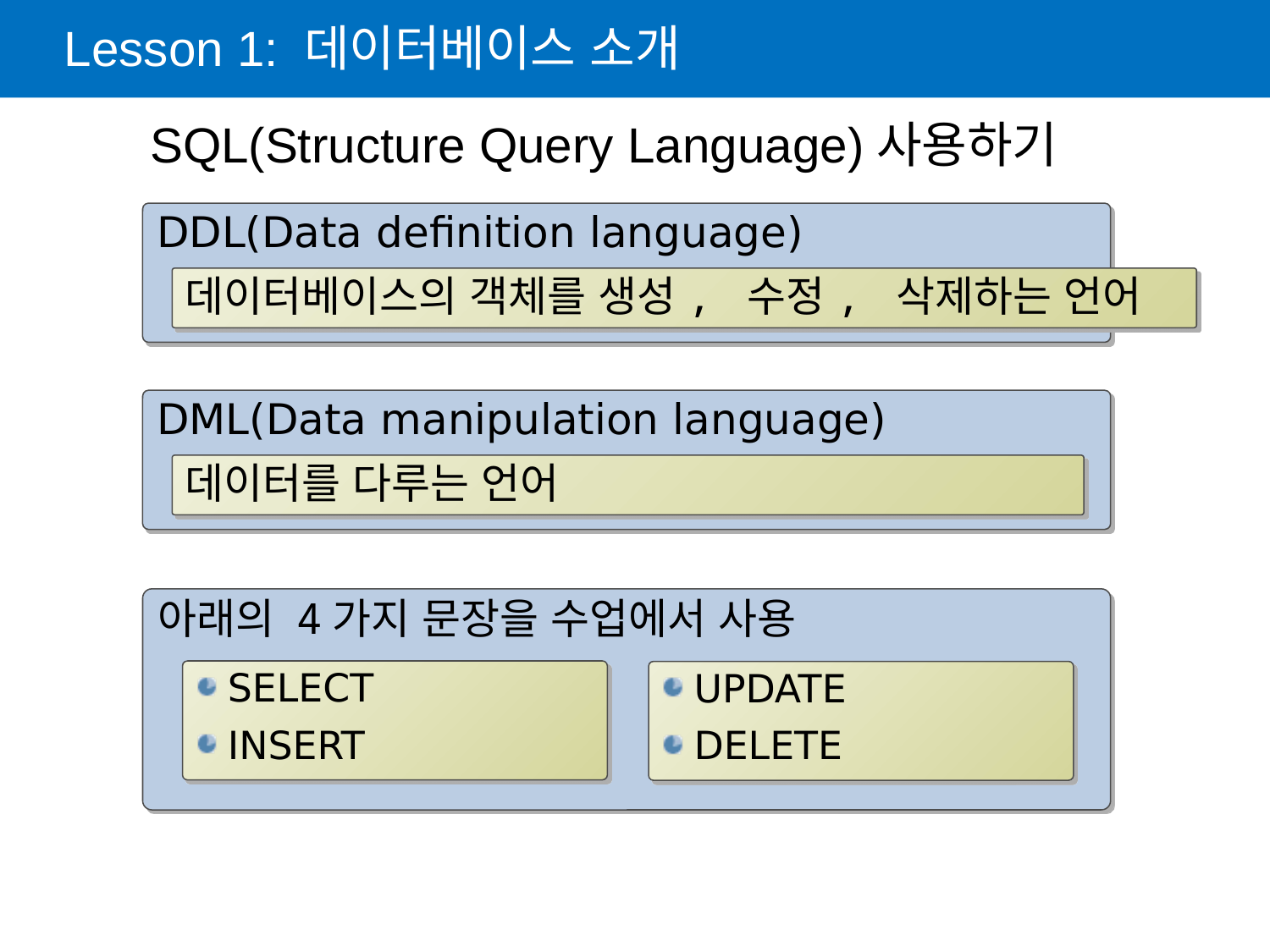

# Lesson 1: 데이터베이스 소개
SQL(Structure Query Language)사용하기
DDL(Data definition language)
데이터베이스의 객체를 생성, 수정, 삭제하는 언어
DML(Data manipulation language)
데이터를 다루는 언어
아래의 4가지 문장을 수업에서 사용
SELECT
INSERT
UPDATE
DELETE